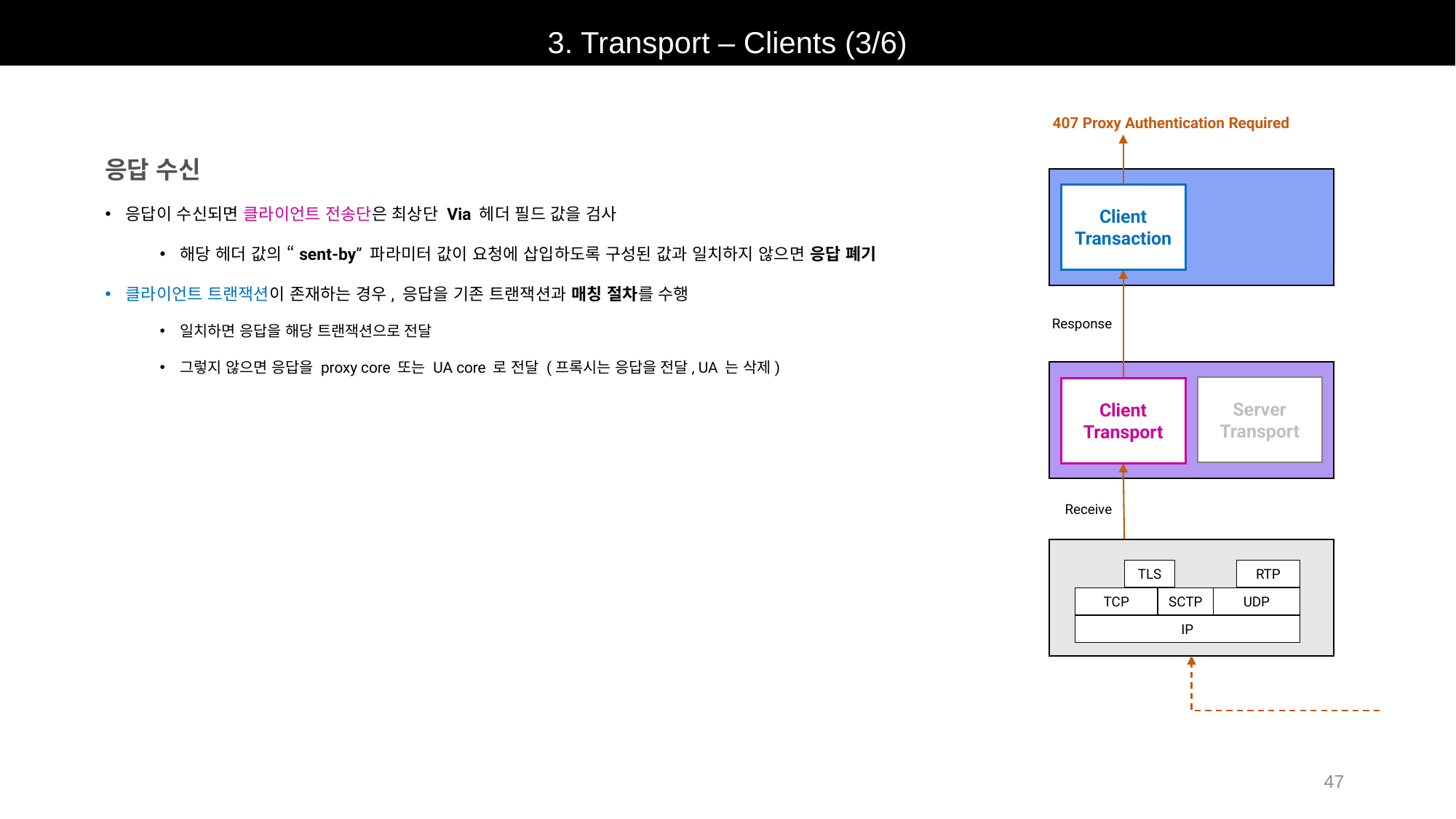

# 3. Transport – Clients (3/6)
407 Proxy Authentication Required
응답 수신
응답이 수신되면 클라이언트 전송단은 최상단 Via 헤더 필드 값을 검사
해당 헤더 값의 “sent-by” 파라미터 값이 요청에 삽입하도록 구성된 값과 일치하지 않으면 응답 폐기
클라이언트 트랜잭션이 존재하는 경우, 응답을 기존 트랜잭션과 매칭 절차를 수행
일치하면 응답을 해당 트랜잭션으로 전달
그렇지 않으면 응답을 proxy core 또는 UA core 로 전달 (프록시는 응답을 전달, UA 는 삭제)

Client
Transaction
Response

Server
Transport
Client
Transport
Receive

TLS
RTP
TCP
SCTP
UDP
IP
47